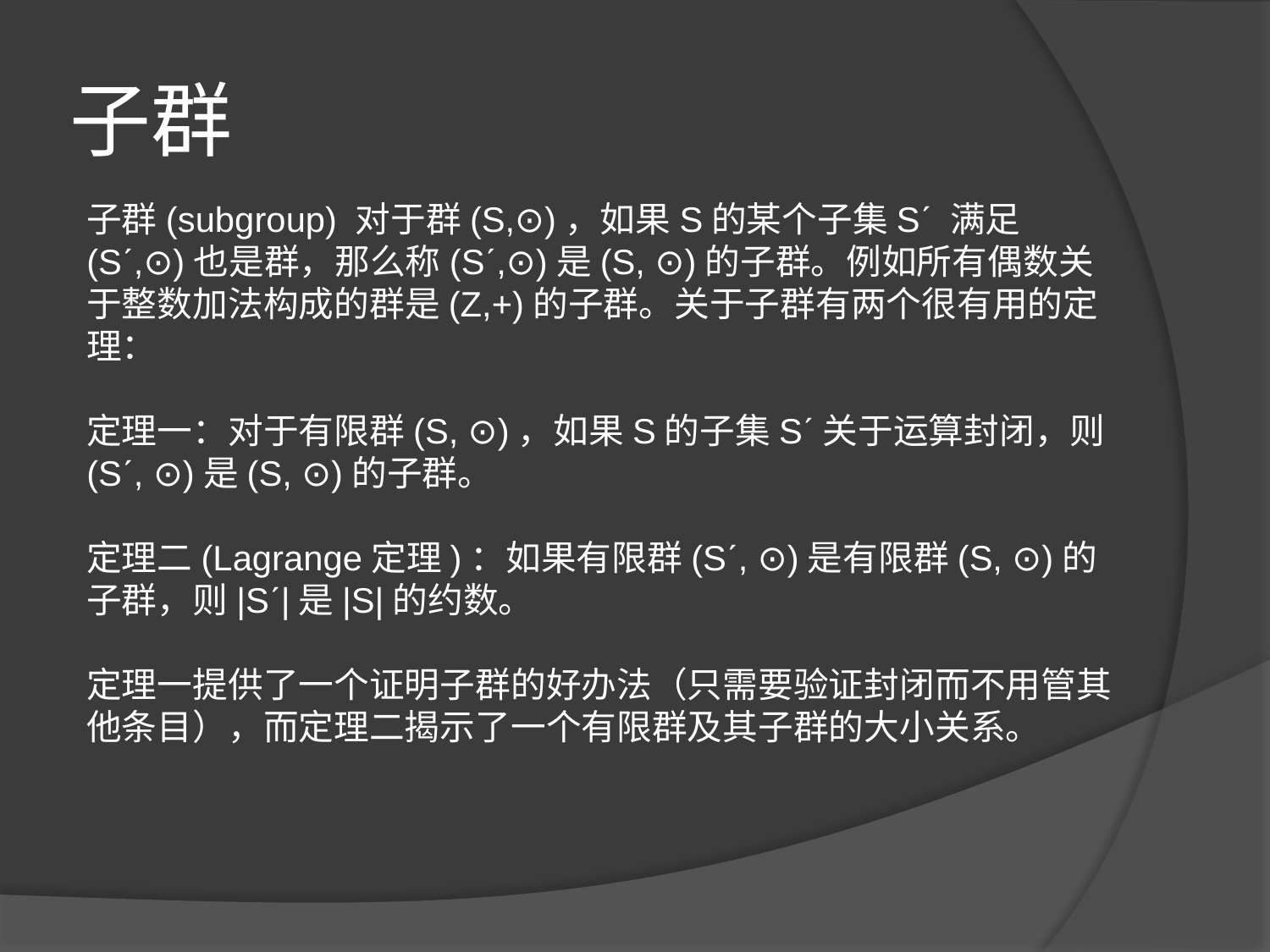

# 子群
子群(subgroup) 对于群(S,⊙)，如果S的某个子集Sˊ 满足(Sˊ,⊙)也是群，那么称(Sˊ,⊙)是(S, ⊙)的子群。例如所有偶数关于整数加法构成的群是(Z,+)的子群。关于子群有两个很有用的定理：

定理一：对于有限群(S, ⊙)，如果S的子集Sˊ关于运算封闭，则(Sˊ, ⊙)是(S, ⊙)的子群。

定理二(Lagrange定理)：如果有限群(Sˊ, ⊙)是有限群(S, ⊙)的子群，则|Sˊ|是|S|的约数。

定理一提供了一个证明子群的好办法（只需要验证封闭而不用管其他条目），而定理二揭示了一个有限群及其子群的大小关系。